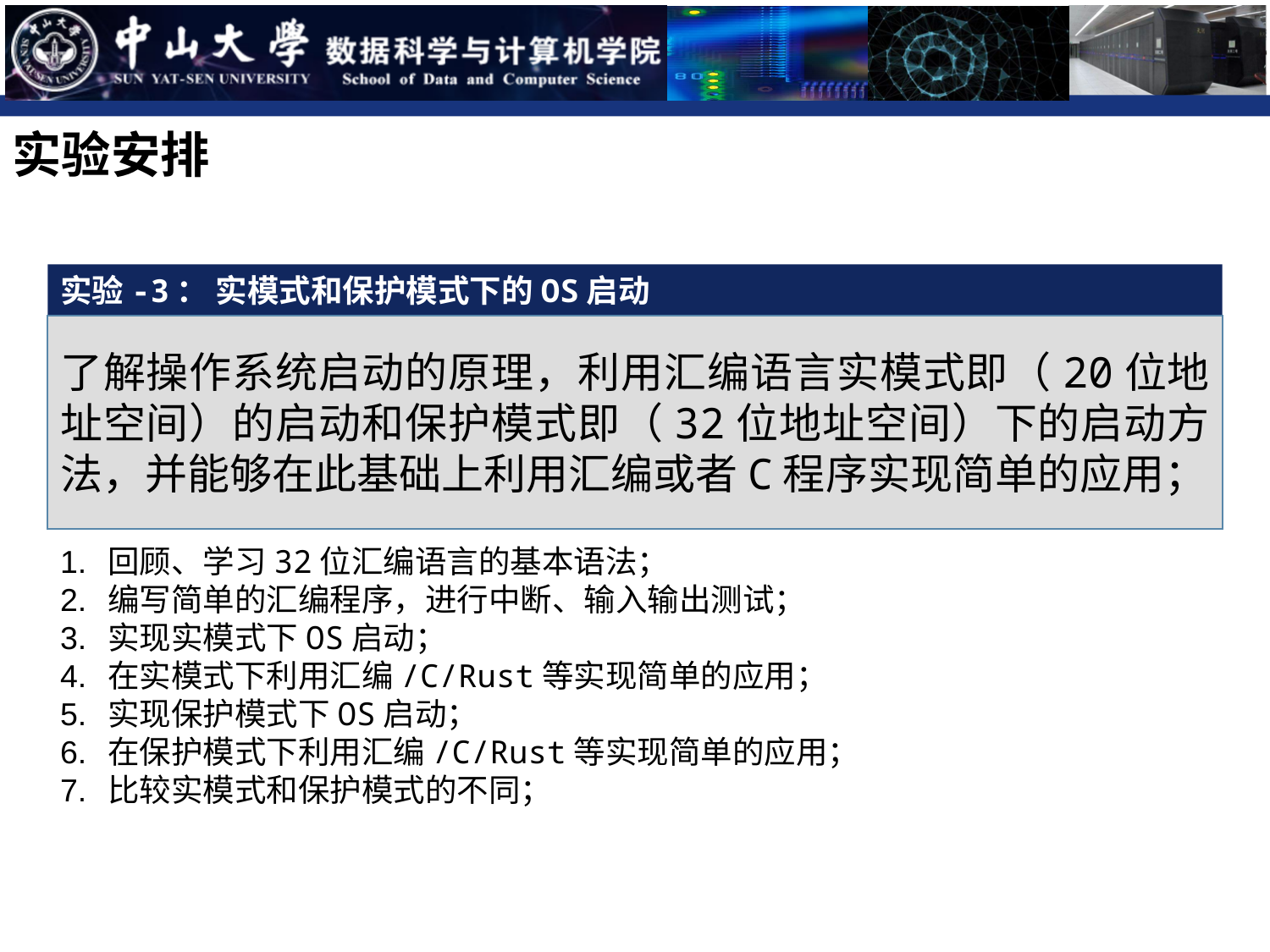

实验安排
实验-3： 实模式和保护模式下的OS启动
了解操作系统启动的原理，利用汇编语言实模式即（20位地址空间）的启动和保护模式即（32位地址空间）下的启动方法，并能够在此基础上利用汇编或者C程序实现简单的应用；
回顾、学习32位汇编语言的基本语法；
编写简单的汇编程序，进行中断、输入输出测试；
实现实模式下OS启动；
在实模式下利用汇编/C/Rust等实现简单的应用；
实现保护模式下OS启动；
在保护模式下利用汇编/C/Rust等实现简单的应用；
比较实模式和保护模式的不同；
10